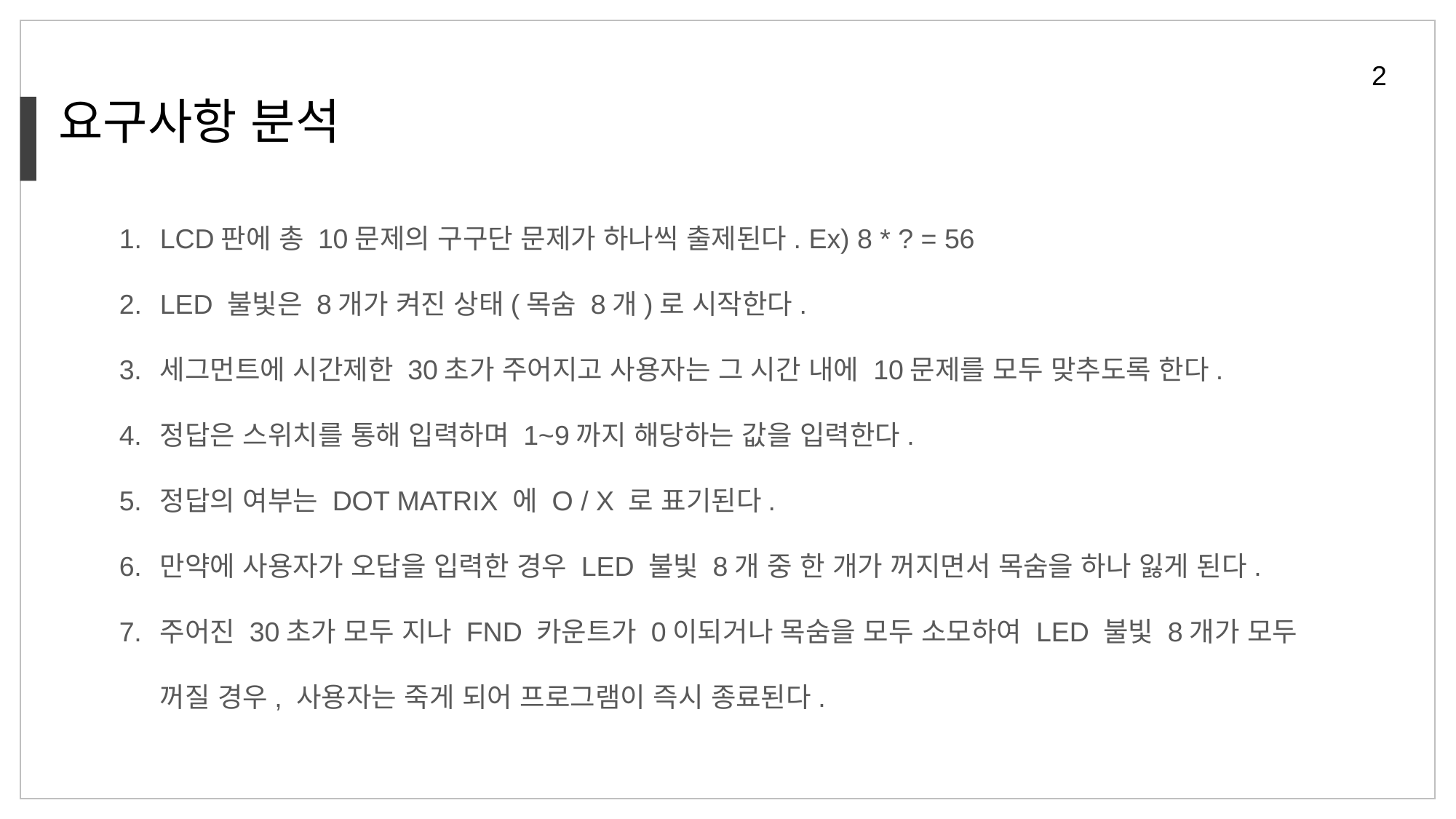

2
요구사항 분석

LCD판에 총 10문제의 구구단 문제가 하나씩 출제된다. Ex) 8 * ? = 56
LED 불빛은 8개가 켜진 상태(목숨 8개)로 시작한다.
세그먼트에 시간제한 30초가 주어지고 사용자는 그 시간 내에 10문제를 모두 맞추도록 한다.
정답은 스위치를 통해 입력하며 1~9까지 해당하는 값을 입력한다.
정답의 여부는 DOT MATRIX 에 O / X 로 표기된다.
만약에 사용자가 오답을 입력한 경우 LED 불빛 8개 중 한 개가 꺼지면서 목숨을 하나 잃게 된다.
주어진 30초가 모두 지나 FND 카운트가 0이되거나 목숨을 모두 소모하여 LED 불빛 8개가 모두 꺼질 경우, 사용자는 죽게 되어 프로그램이 즉시 종료된다.